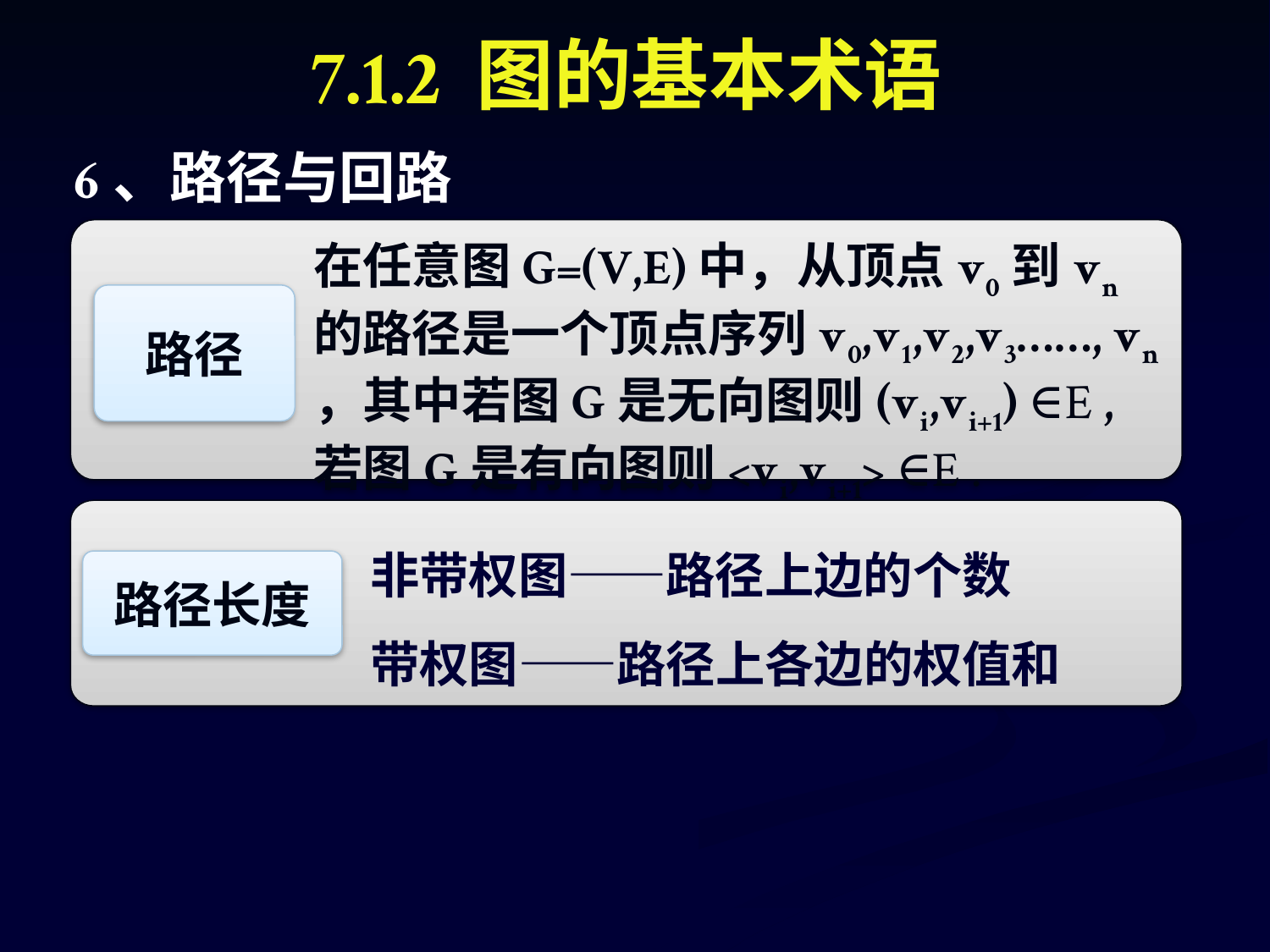

7.1.2 图的基本术语
6、路径与回路
在任意图G=(V,E)中，从顶点v0到vn的路径是一个顶点序列v0,v1,v2,v3……, vn ，其中若图G是无向图则(vi,vi+1) ∈E ,若图G是有向图则<vi,vi+1> ∈E .
路径
    非带权图——路径上边的个数
    带权图——路径上各边的权值和
路径长度